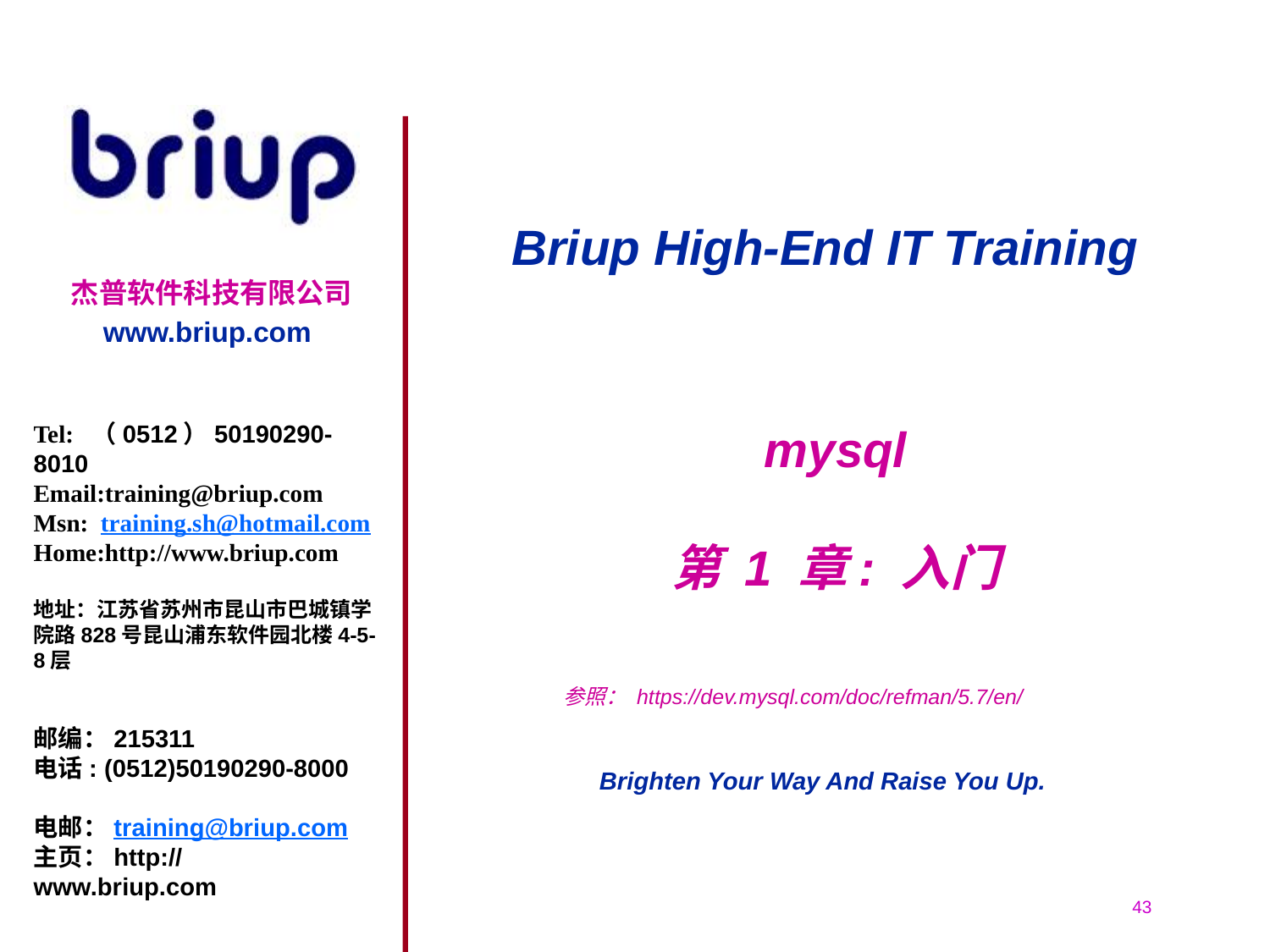

mysql
第 1 章: 入门
参照： https://dev.mysql.com/doc/refman/5.7/en/